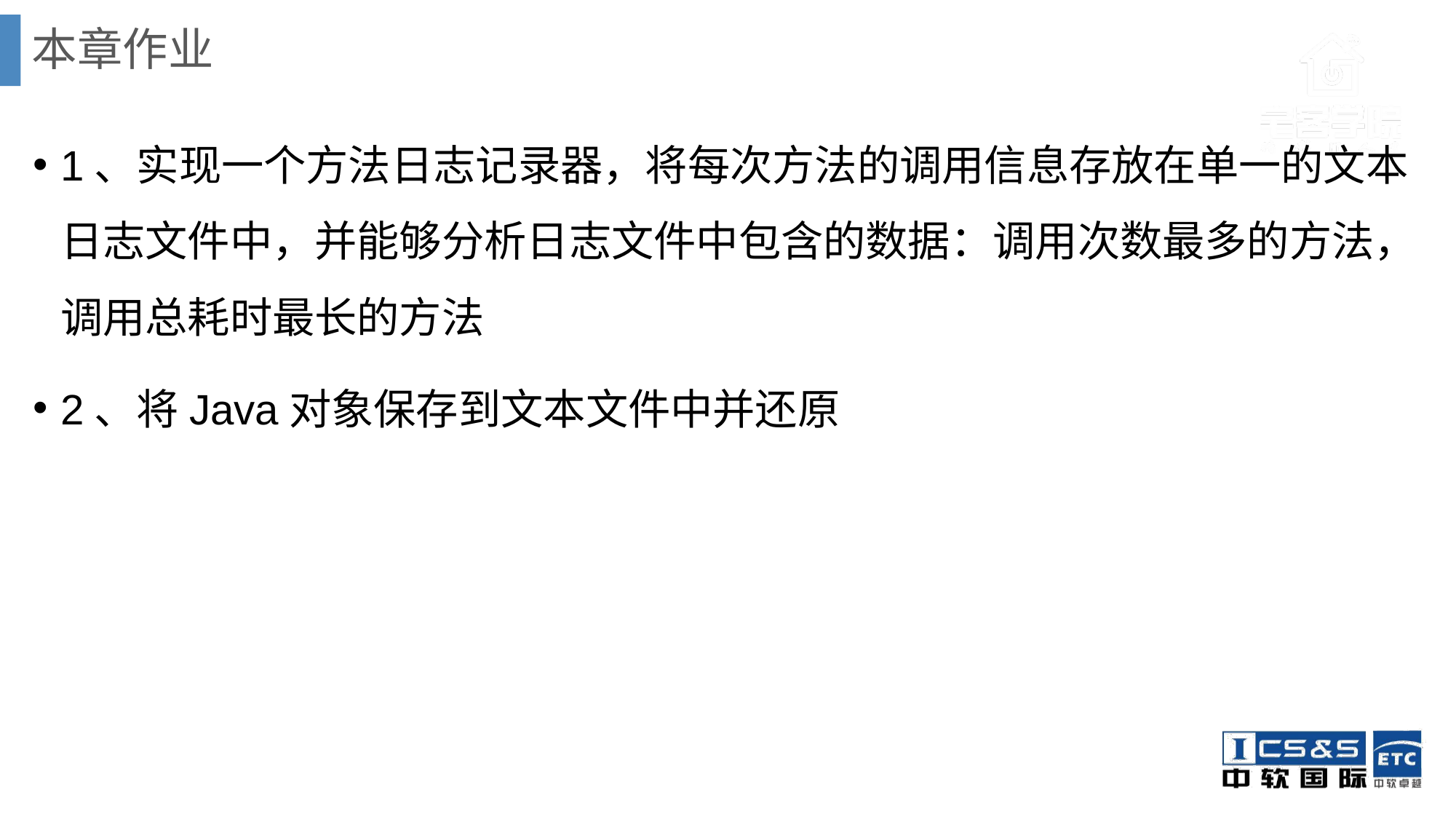

# 本章作业
1、实现一个方法日志记录器，将每次方法的调用信息存放在单一的文本日志文件中，并能够分析日志文件中包含的数据：调用次数最多的方法，调用总耗时最长的方法
2、将Java对象保存到文本文件中并还原